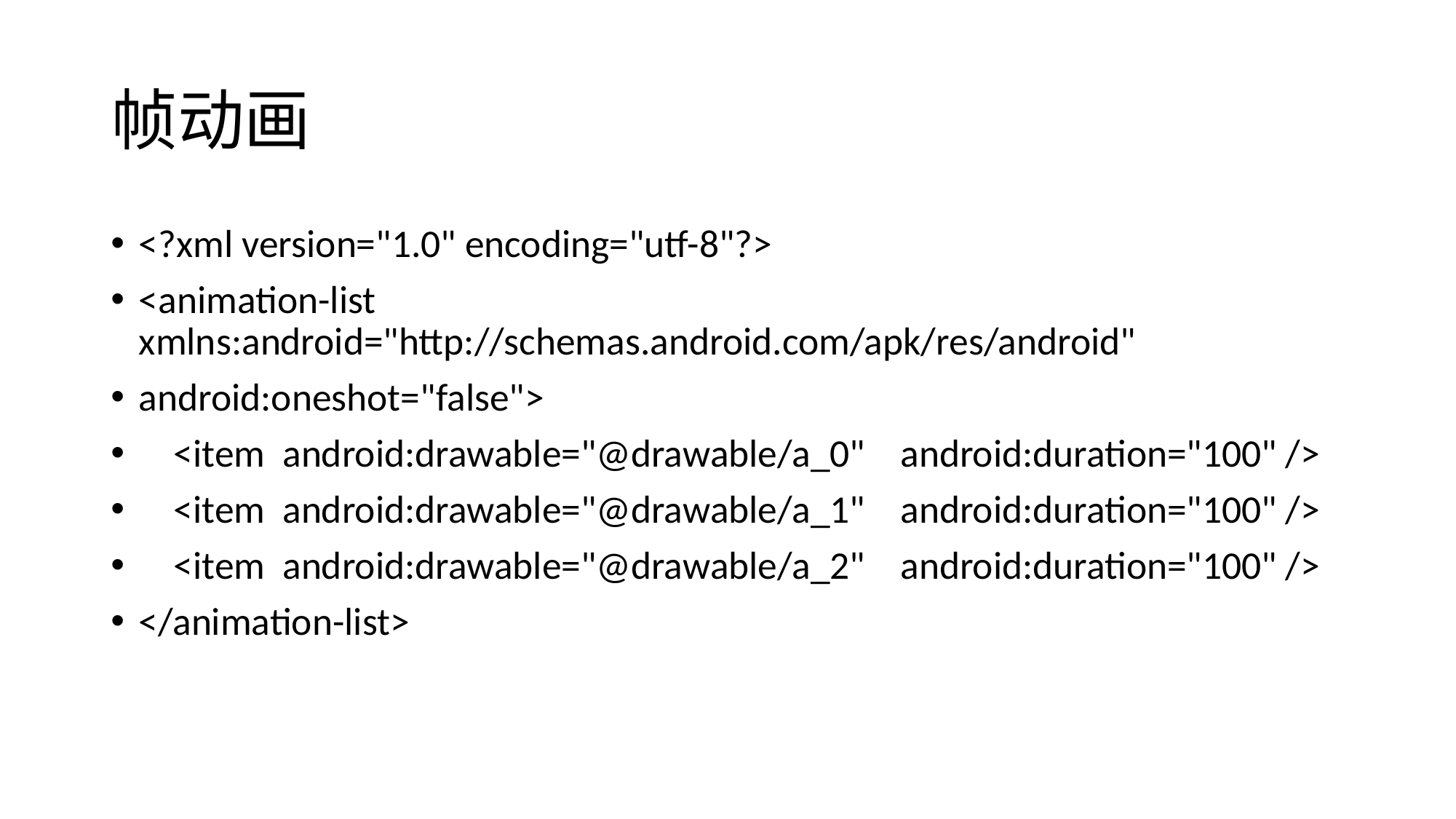

# 帧动画
<?xml version="1.0" encoding="utf-8"?>
<animation-list  xmlns:android="http://schemas.android.com/apk/res/android"
android:oneshot="false">
    <item  android:drawable="@drawable/a_0"    android:duration="100" />
    <item  android:drawable="@drawable/a_1"    android:duration="100" />
    <item  android:drawable="@drawable/a_2"    android:duration="100" />
</animation-list>